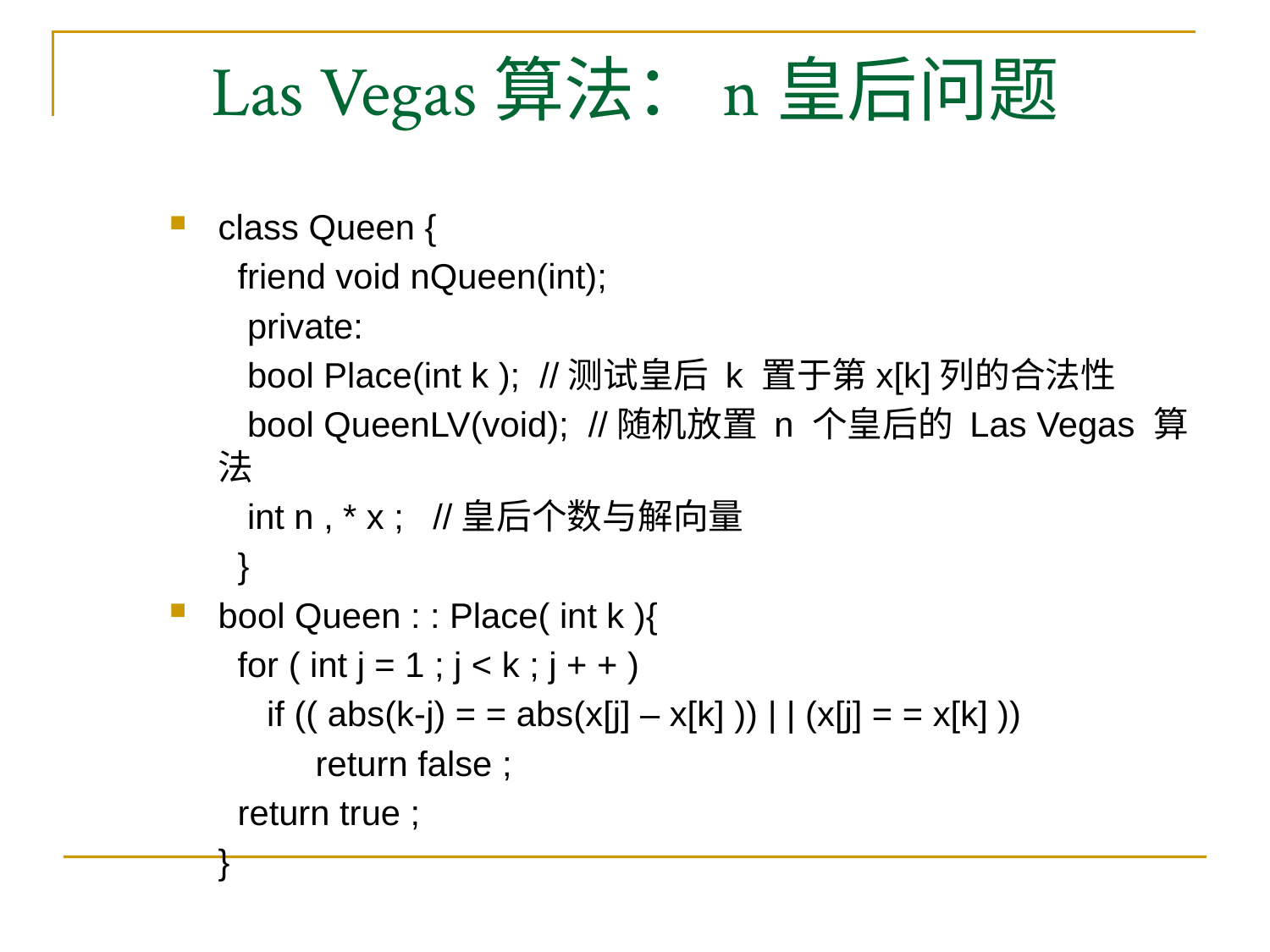

# Las Vegas算法：n皇后问题
class Queen {
       friend void nQueen(int);
        private:
        bool Place(int k );  //测试皇后 k 置于第x[k]列的合法性
        bool QueenLV(void);  //随机放置 n 个皇后的 Las Vegas 算法
        int n , * x ;   //皇后个数与解向量
       }
bool Queen : : Place( int k ){
       for ( int j = 1 ; j < k ; j + + )
          if (( abs(k-j) = = abs(x[j] – x[k] )) | | (x[j] = = x[k] ))
               return false ;
       return true ;
     }